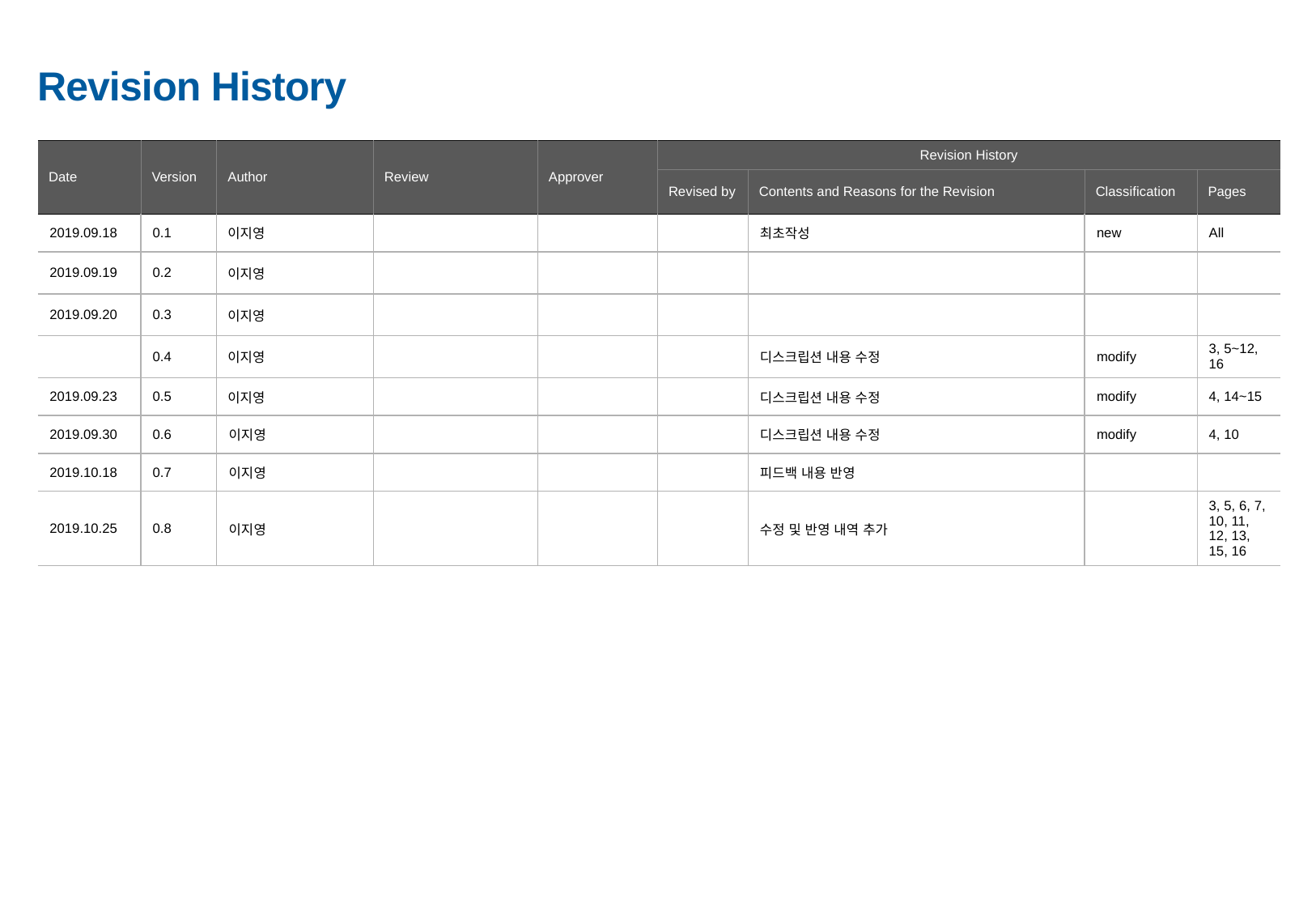

| Date | Version | Author | Review | Approver | Revision History |  |  |  |
| --- | --- | --- | --- | --- | --- | --- | --- | --- |
|  |  |  |  |  | Revised by | Contents and Reasons for the Revision | Classification | Pages |
| 2019.09.18 | 0.1 | 이지영 |  |  |  | 최초작성 | new | All |
| 2019.09.19 | 0.2 | 이지영 |  |  |  |  |  |  |
| 2019.09.20 | 0.3 | 이지영 |  |  |  |  |  |  |
|  | 0.4 | 이지영 |  |  |  | 디스크립션 내용 수정 | modify | 3, 5~12, 16 |
| 2019.09.23 | 0.5 | 이지영 |  |  |  | 디스크립션 내용 수정 | modify | 4, 14~15 |
| 2019.09.30 | 0.6 | 이지영 |  |  |  | 디스크립션 내용 수정 | modify | 4, 10 |
| 2019.10.18 | 0.7 | 이지영 |  |  |  | 피드백 내용 반영 |  |  |
| 2019.10.25 | 0.8 | 이지영 |  |  |  | 수정 및 반영 내역 추가 |  | 3, 5, 6, 7, 10, 11, 12, 13, 15, 16 |